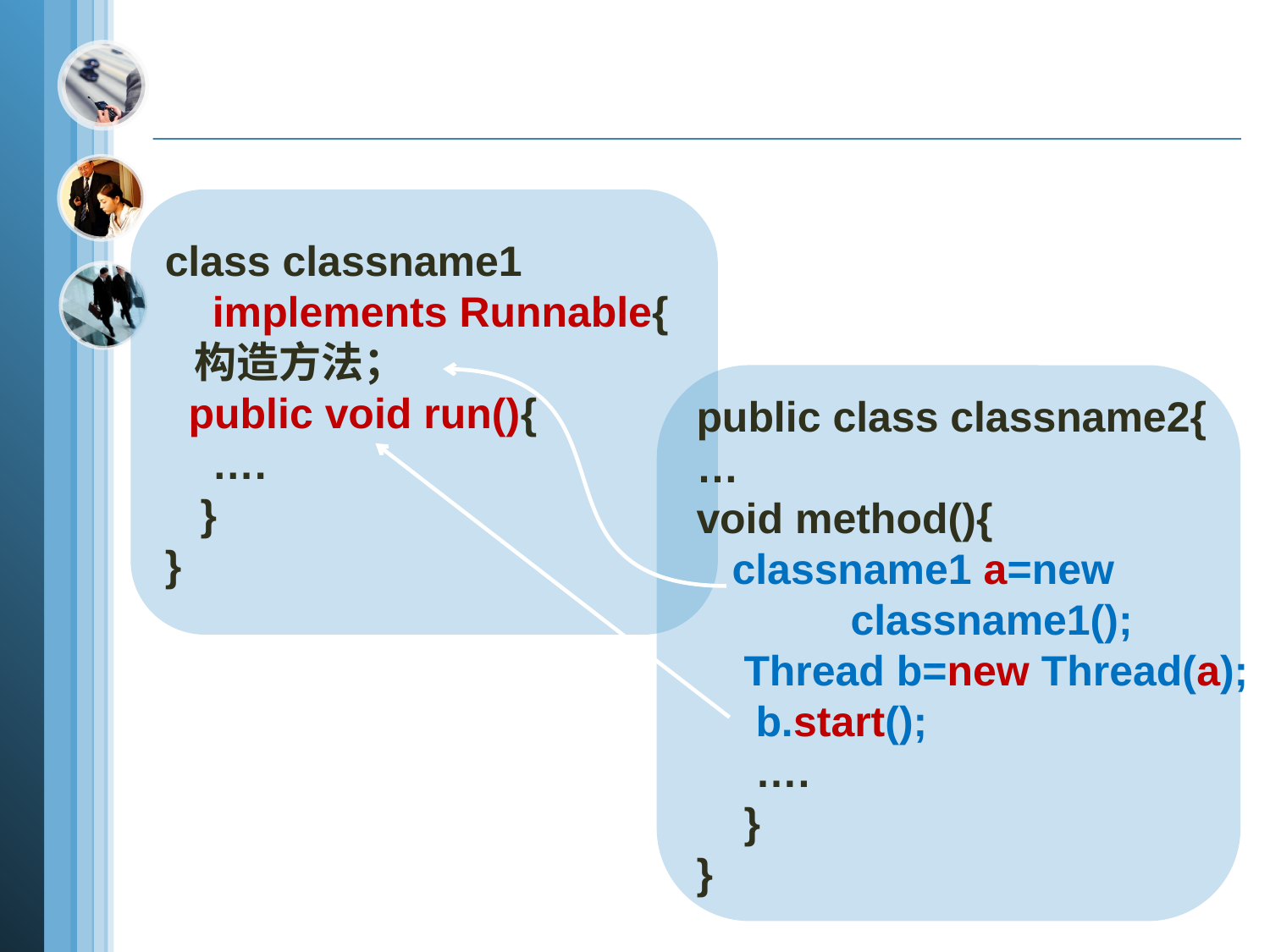

class classname1
    implements Runnable{
  构造方法；
  public void run(){
    ….
   }
}
public class classname2{
…
void method(){
   classname1 a=new
             classname1();
    Thread b=new Thread(a);
     b.start();
     ….
    }
}